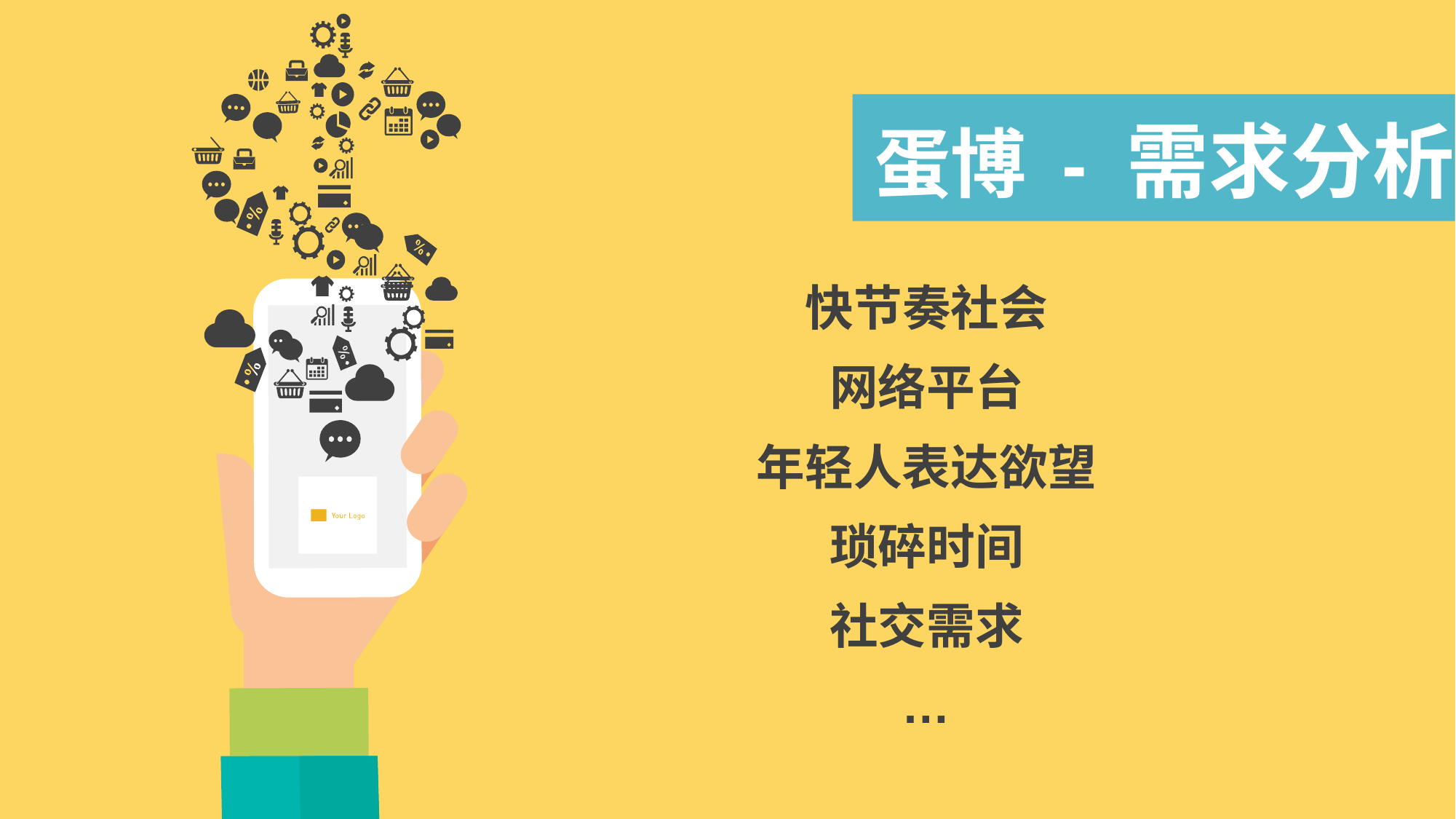

蛋博 - 需求分析

快节奏社会
网络平台
年轻人表达欲望
琐碎时间
社交需求
…